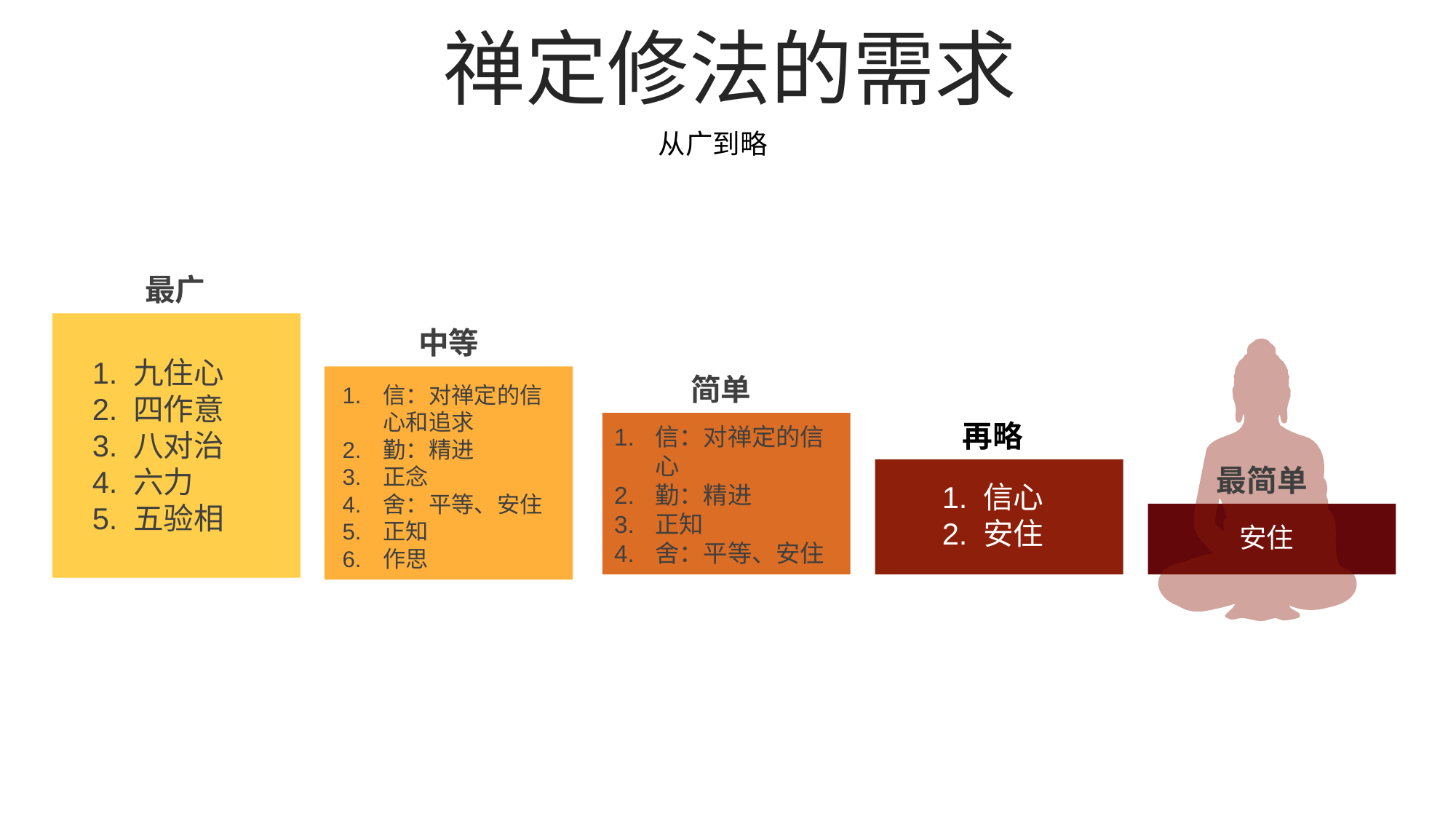

禅定修法的需求
从广到略
最广
九住心
四作意
八对治
六力
五验相

中等
信：对禅定的信心和追求
勤：精进
正念
舍：平等、安住
正知
作思

简单
信：对禅定的信心
勤：精进
正知
舍：平等、安住

再略
信心
安住

最简单
安住